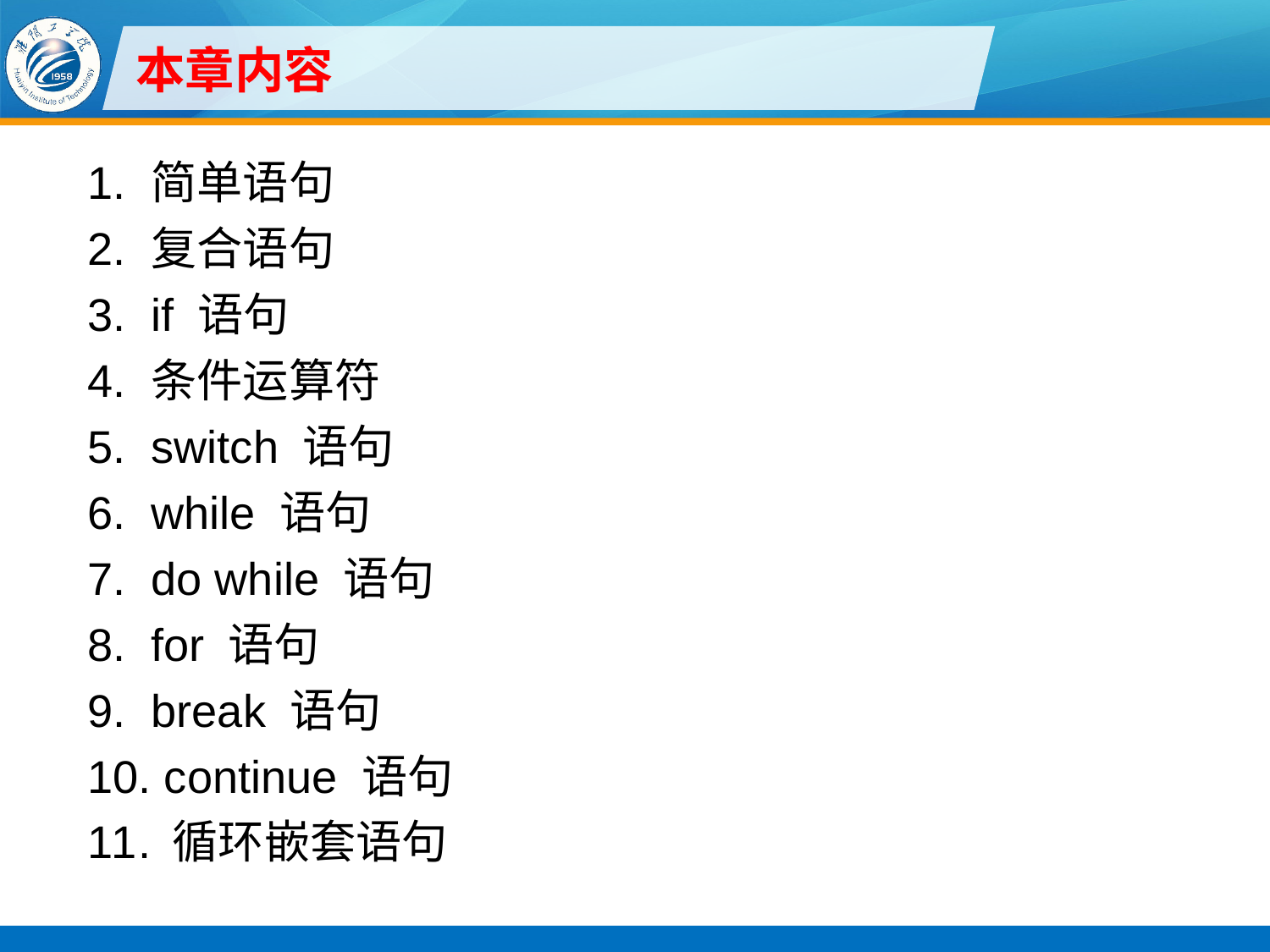

# 本章内容
简单语句
复合语句
if 语句
条件运算符
switch 语句
while 语句
do while 语句
for 语句
break 语句
 continue 语句
 循环嵌套语句